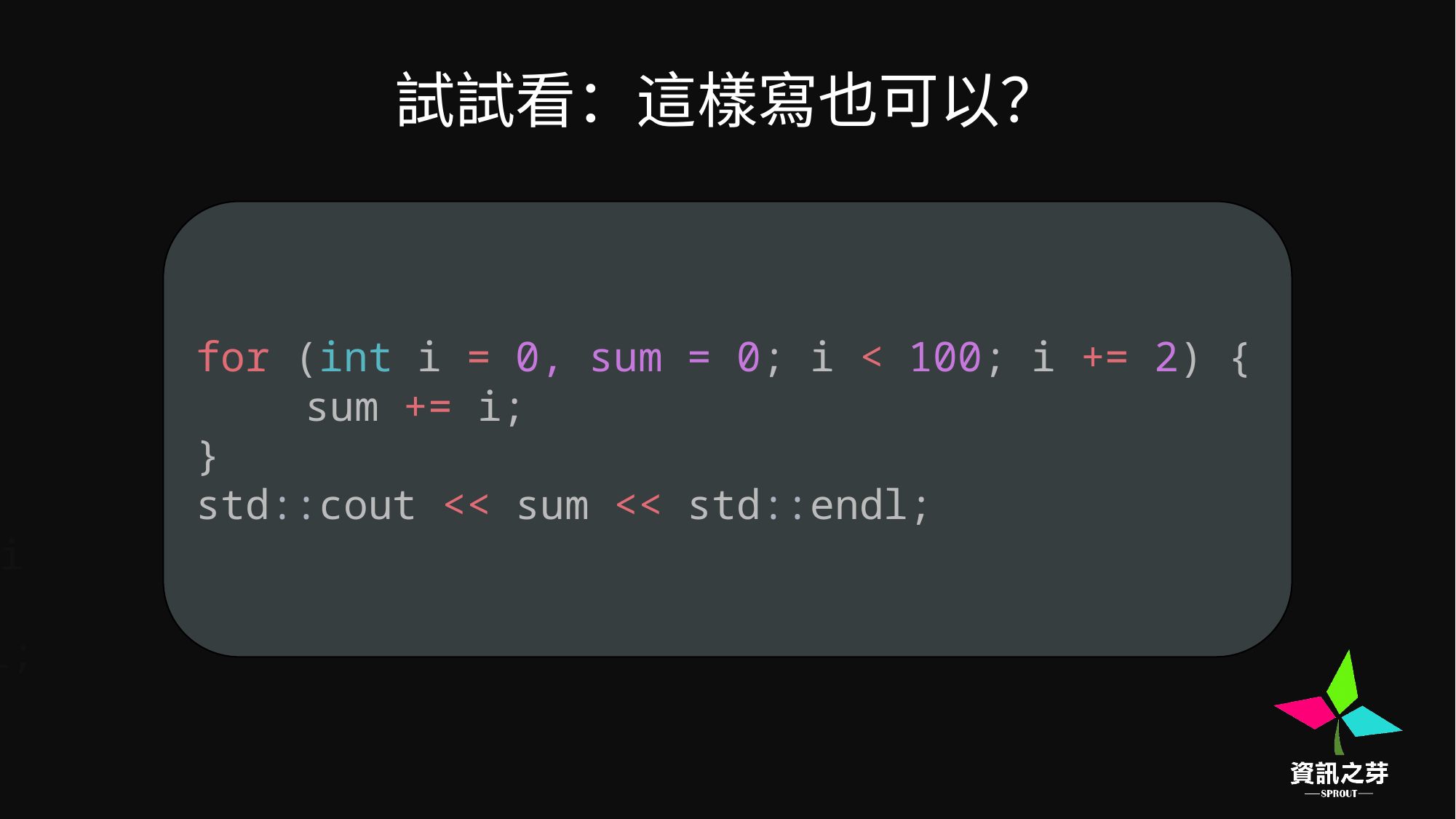

試試看：這樣寫也可以？

for (int i = 0, sum = 0; i < 100; i += 2) {
	sum += i;
}
std::cout << sum << std::endl;
int sum = 0;
for (int i = 0; i < 100; i += 2) {
	sum += i;
}
std::cout << sum << std::endl;